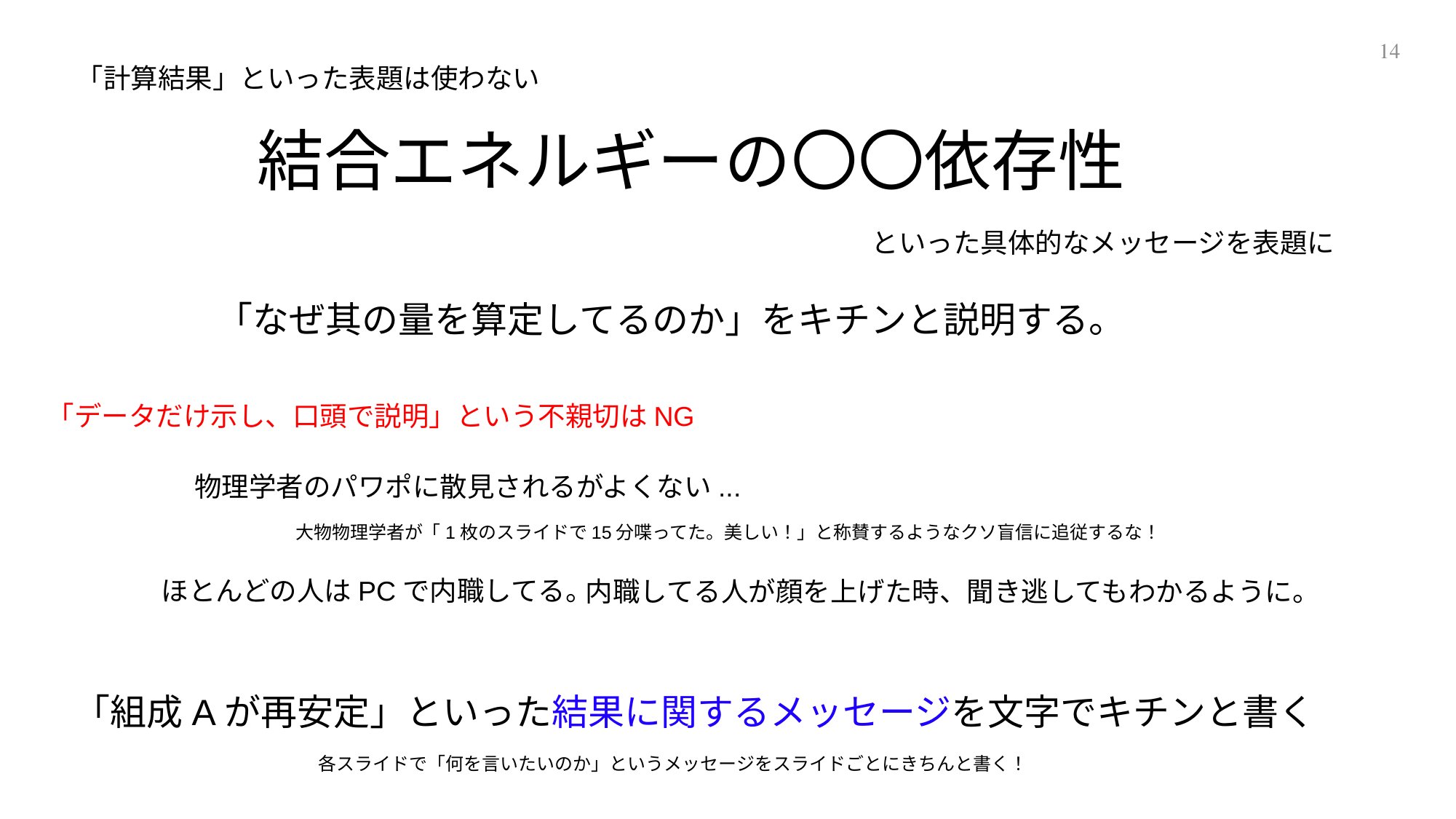

14
「計算結果」といった表題は使わない
# 結合エネルギーの〇〇依存性
といった具体的なメッセージを表題に
「なぜ其の量を算定してるのか」をキチンと説明する。
「データだけ示し、口頭で説明」という不親切はNG
物理学者のパワポに散見されるがよくない...
大物物理学者が「1枚のスライドで15分喋ってた。美しい！」と称賛するようなクソ盲信に追従するな！
ほとんどの人はPCで内職してる。
内職してる人が顔を上げた時、聞き逃してもわかるように。
「組成Aが再安定」といった結果に関するメッセージを文字でキチンと書く
各スライドで「何を言いたいのか」というメッセージをスライドごとにきちんと書く！